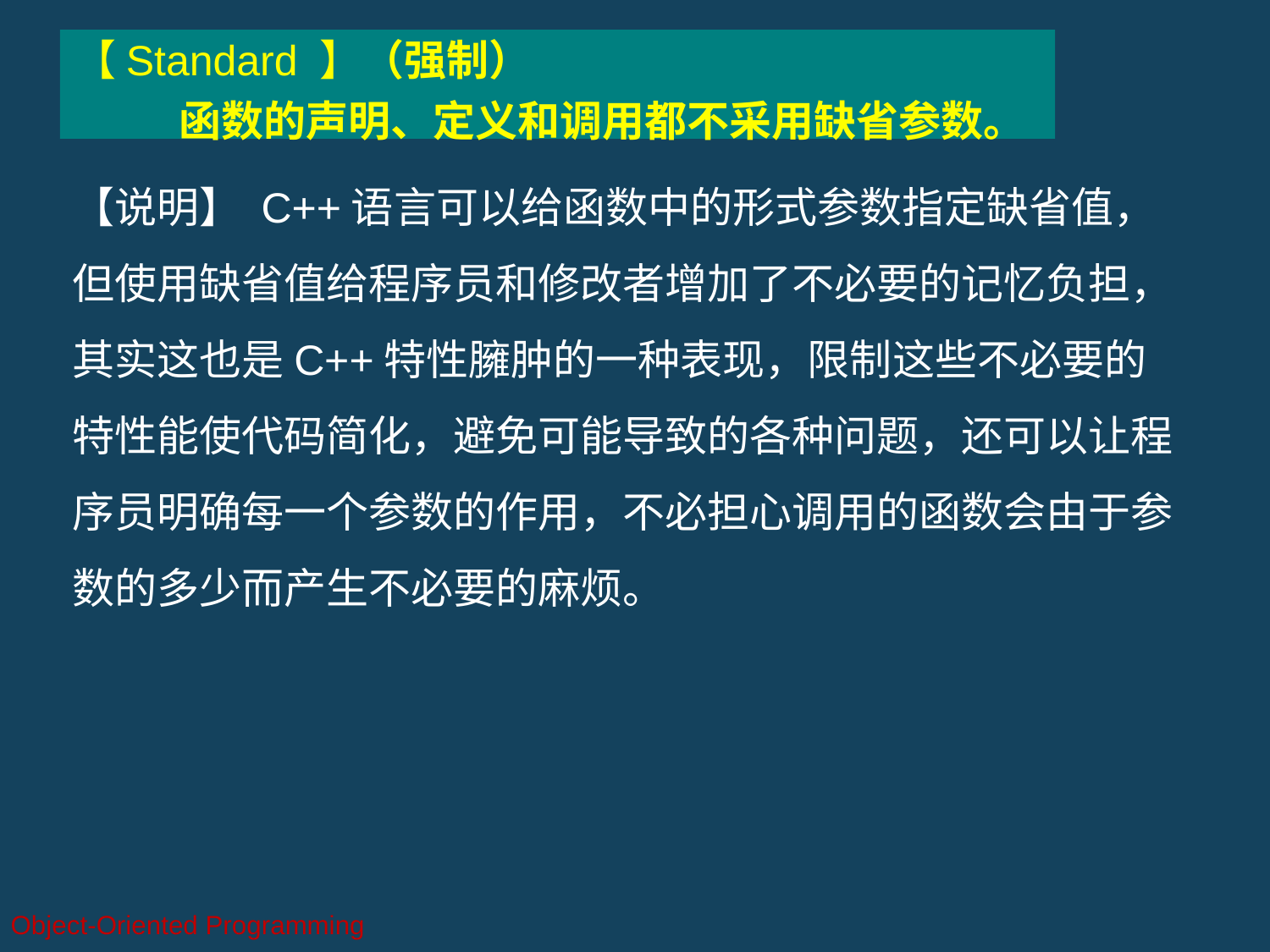

【Standard 】（强制）
          函数的声明、定义和调用都不采用缺省参数。
【说明】 C++语言可以给函数中的形式参数指定缺省值，但使用缺省值给程序员和修改者增加了不必要的记忆负担，其实这也是C++特性臃肿的一种表现，限制这些不必要的特性能使代码简化，避免可能导致的各种问题，还可以让程序员明确每一个参数的作用，不必担心调用的函数会由于参数的多少而产生不必要的麻烦。
Object-Oriented Programming